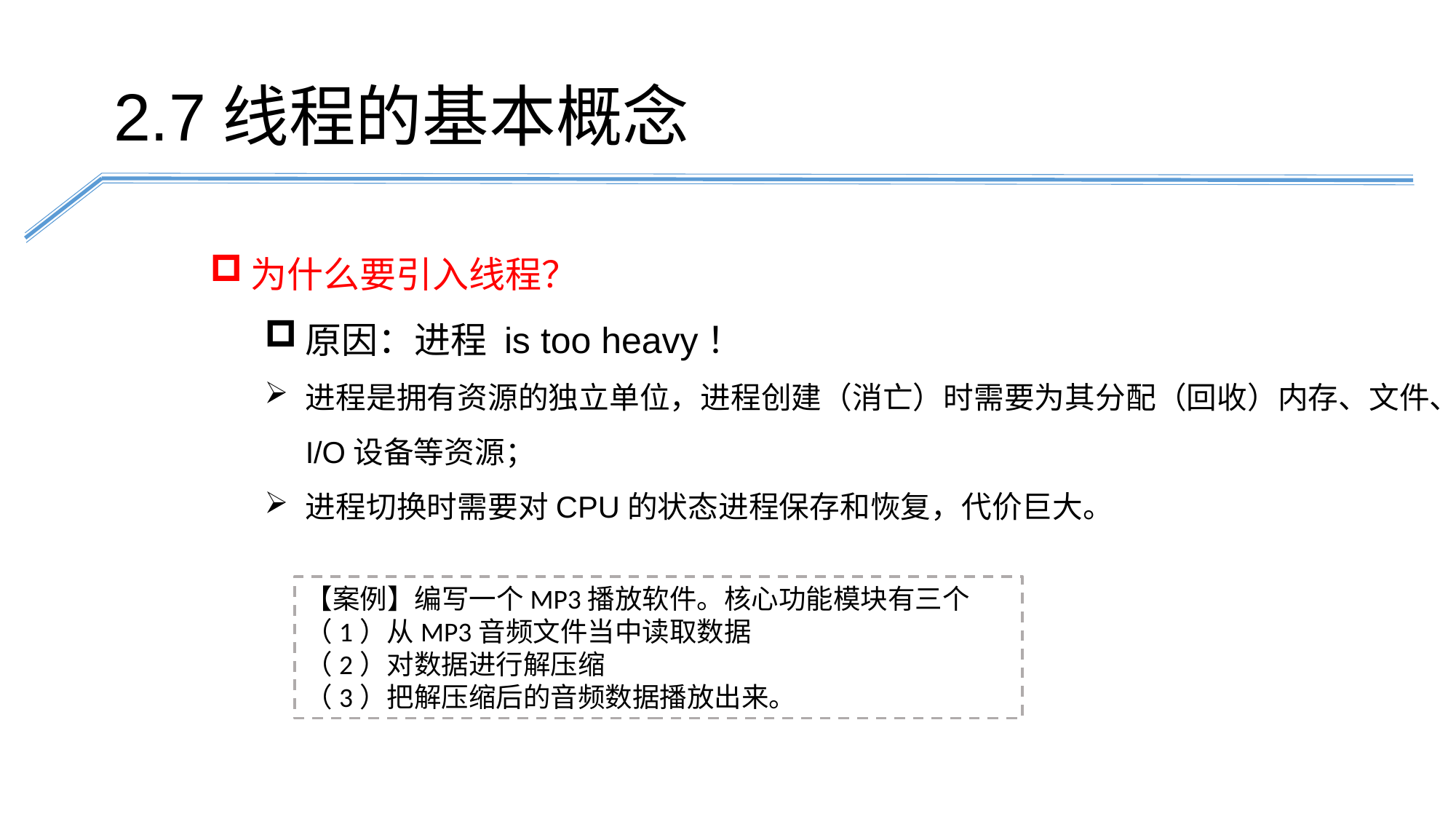

2.7线程的基本概念

为什么要引入线程？
原因：进程 is too heavy！
进程是拥有资源的独立单位，进程创建（消亡）时需要为其分配（回收）内存、文件、I/O设备等资源；
进程切换时需要对CPU的状态进程保存和恢复，代价巨大。
【案例】编写一个MP3播放软件。核心功能模块有三个
（1）从MP3音频文件当中读取数据
（2）对数据进行解压缩
（3）把解压缩后的音频数据播放出来。